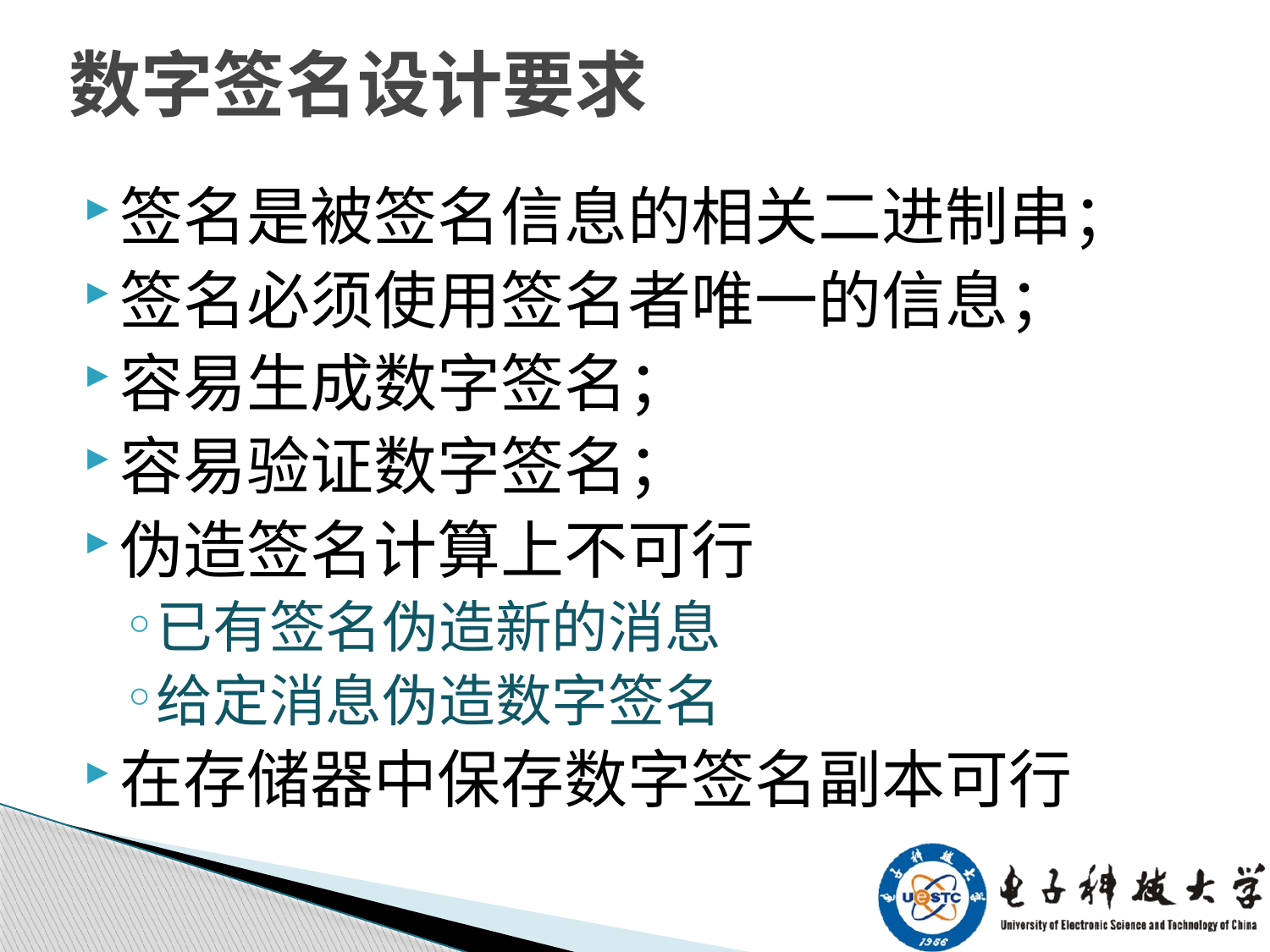

# 数字签名设计要求
签名是被签名信息的相关二进制串；
签名必须使用签名者唯一的信息；
容易生成数字签名；
容易验证数字签名；
伪造签名计算上不可行
已有签名伪造新的消息
给定消息伪造数字签名
在存储器中保存数字签名副本可行